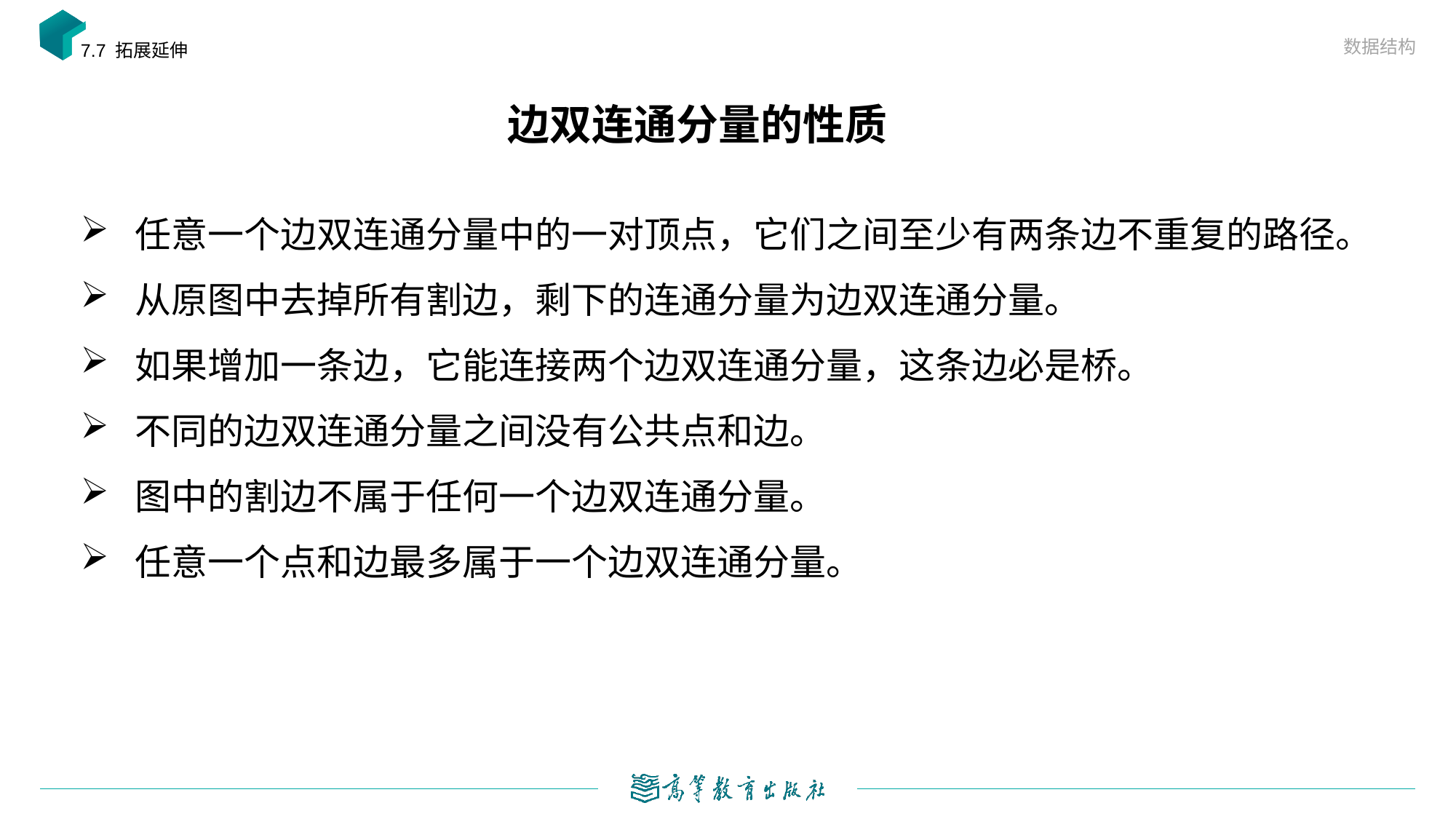

数据结构
7.7 拓展延伸

# 边双连通分量的性质
任意一个边双连通分量中的一对顶点，它们之间至少有两条边不重复的路径。
从原图中去掉所有割边，剩下的连通分量为边双连通分量。
如果增加一条边，它能连接两个边双连通分量，这条边必是桥。
不同的边双连通分量之间没有公共点和边。
图中的割边不属于任何一个边双连通分量。
任意一个点和边最多属于一个边双连通分量。